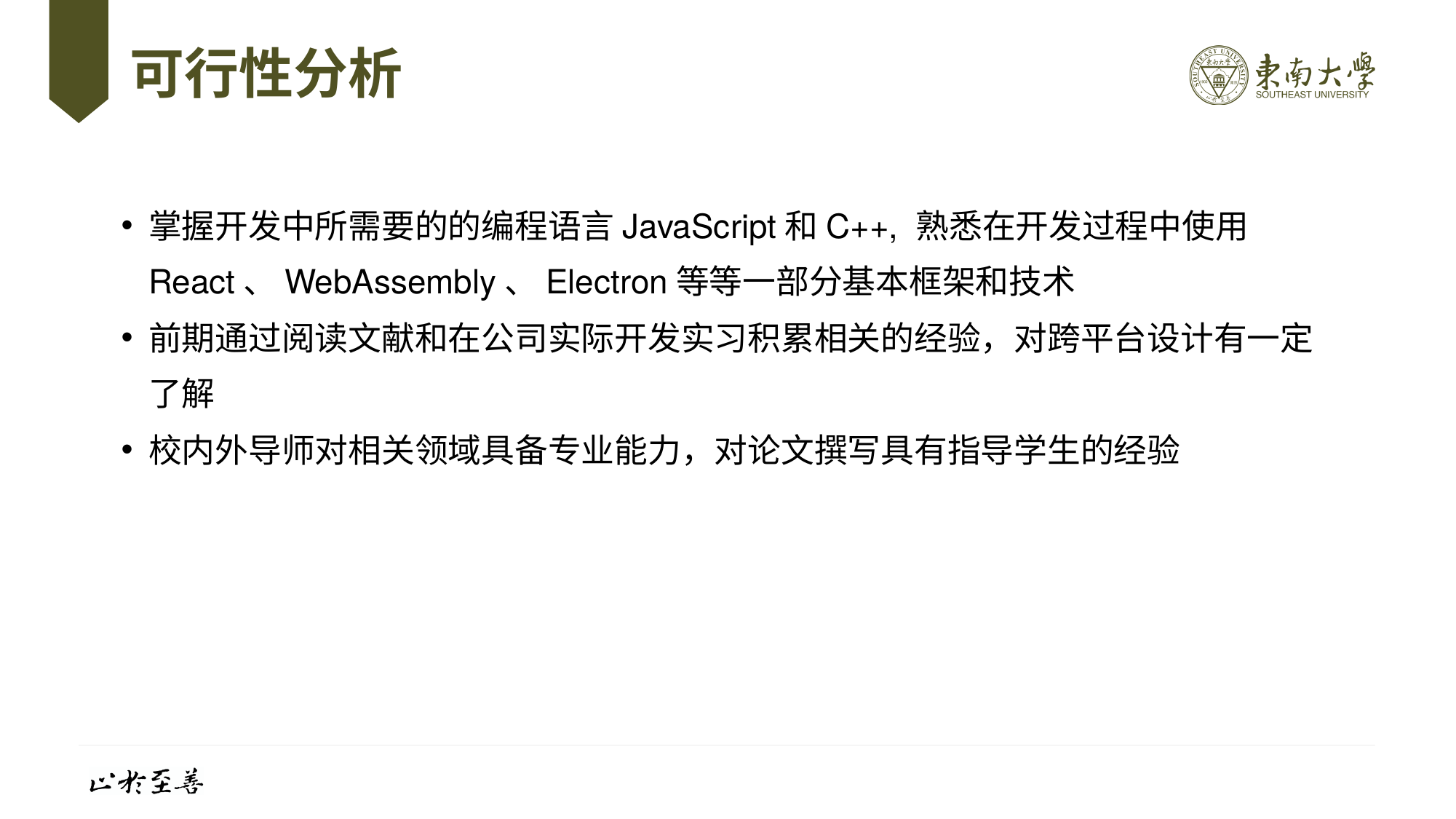

# 可行性分析
掌握开发中所需要的的编程语言JavaScript和C++, 熟悉在开发过程中使用React、WebAssembly、Electron等等一部分基本框架和技术
前期通过阅读文献和在公司实际开发实习积累相关的经验，对跨平台设计有一定了解
校内外导师对相关领域具备专业能力，对论文撰写具有指导学生的经验

29